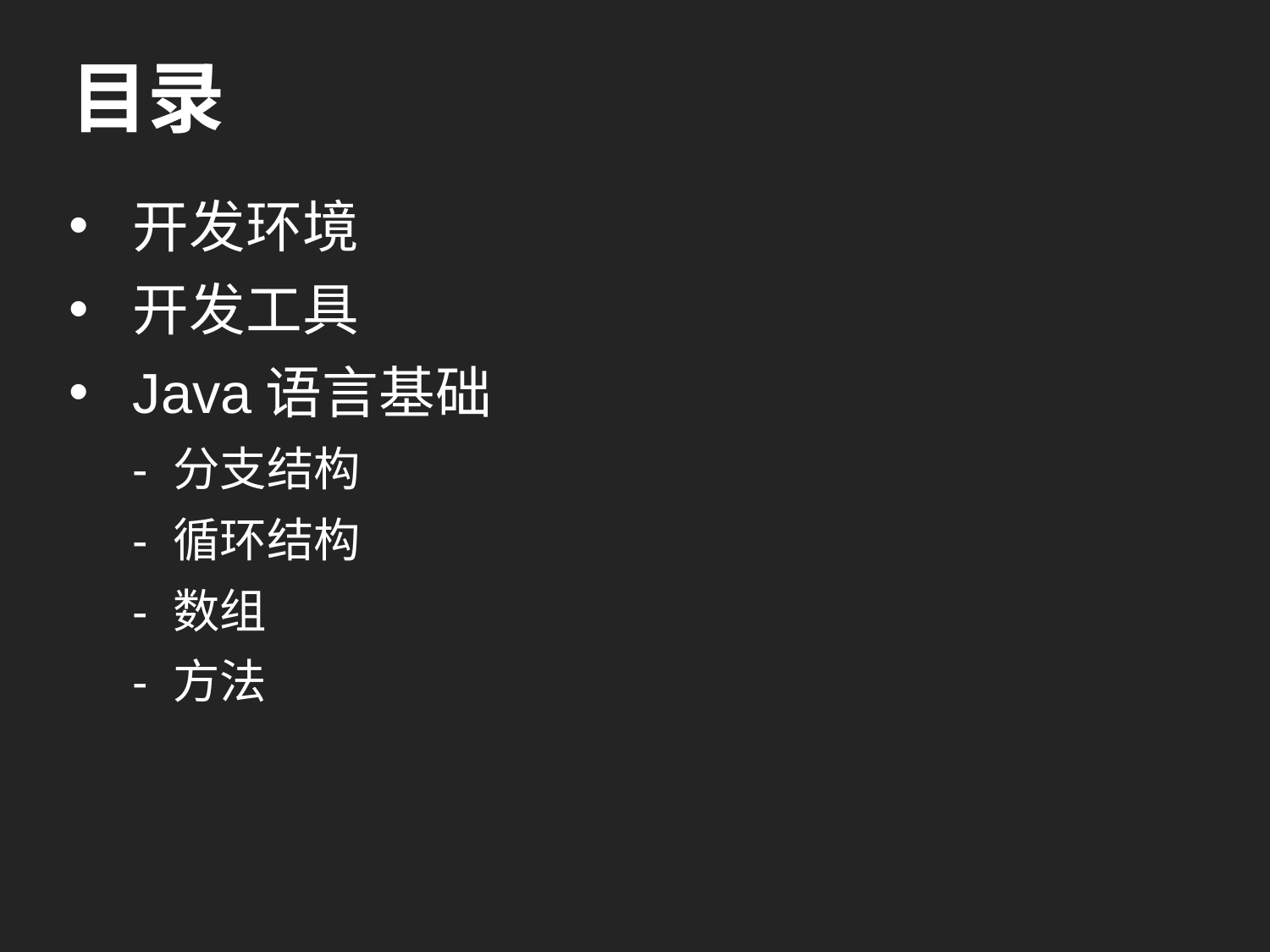

# 目录
开发环境
开发工具
Java语言基础
- 分支结构
- 循环结构
- 数组
- 方法